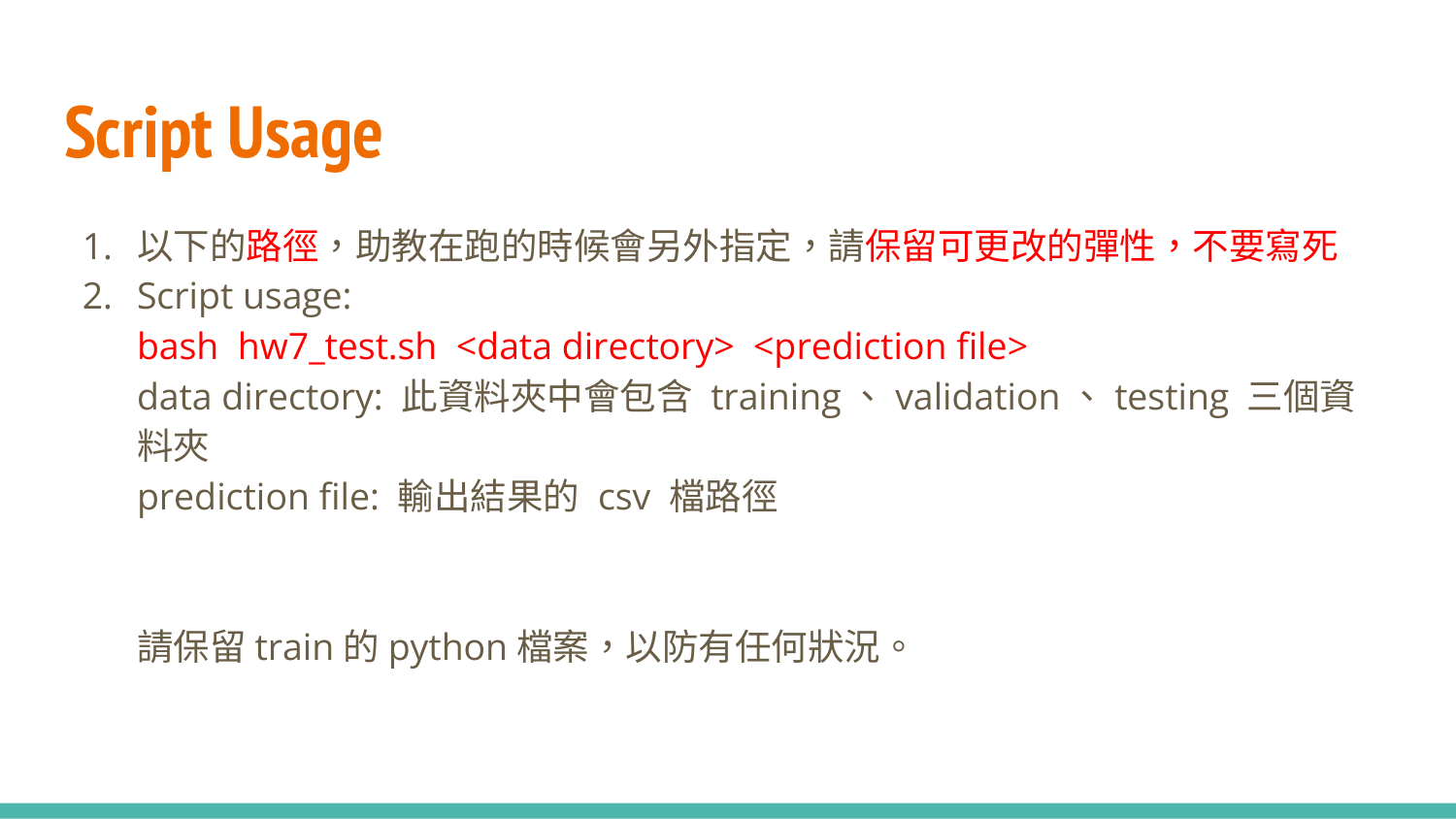

# Script Usage
以下的路徑，助教在跑的時候會另外指定，請保留可更改的彈性，不要寫死
Script usage:
bash  hw7_test.sh  <data directory>  <prediction file>
data directory: 此資料夾中會包含 training、validation、testing 三個資料夾
prediction file: 輸出結果的 csv 檔路徑

請保留train的python檔案，以防有任何狀況。